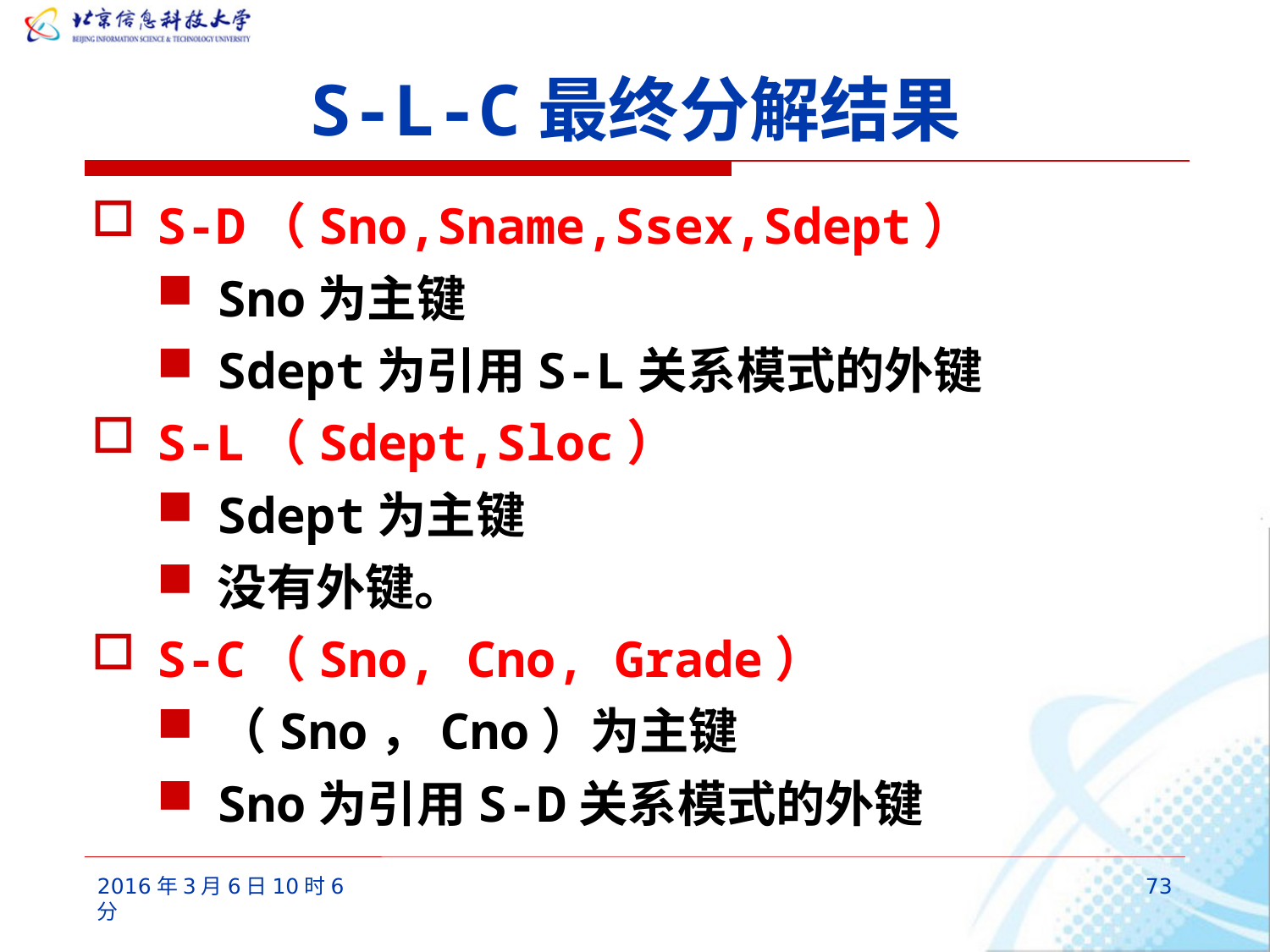

# S-L-C最终分解结果
S-D（Sno,Sname,Ssex,Sdept）
Sno为主键
Sdept为引用S-L关系模式的外键
S-L（Sdept,Sloc）
Sdept为主键
没有外键。
S-C（Sno, Cno, Grade）
（Sno，Cno）为主键
Sno为引用S-D关系模式的外键
2016年3月6日10时6分
73